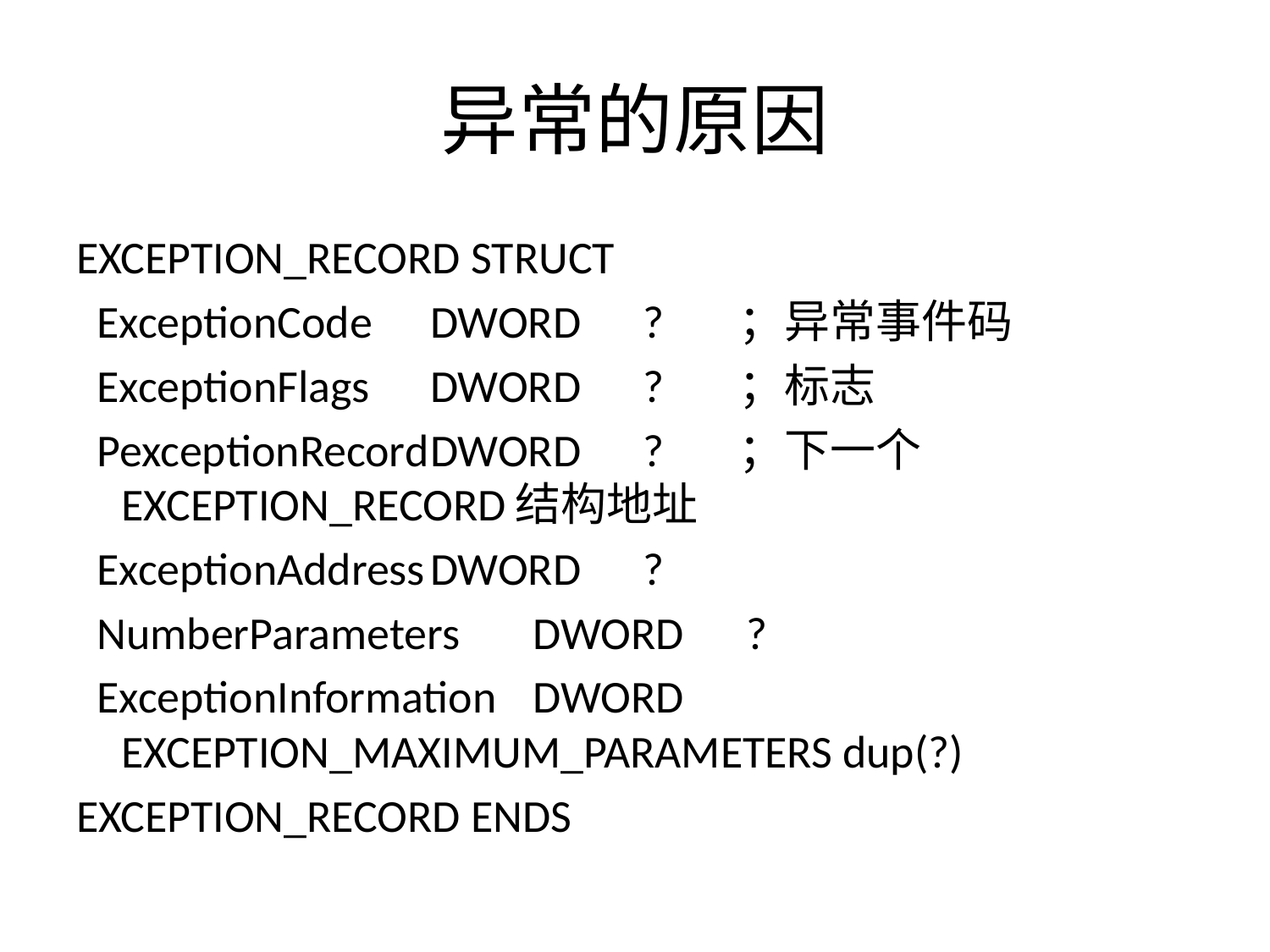

# 异常的原因
EXCEPTION_RECORD STRUCT
  ExceptionCode	DWORD      ?		；异常事件码
  ExceptionFlags	DWORD      ?		；标志
  PexceptionRecord		DWORD      ?		；下一个EXCEPTION_RECORD结构地址
  ExceptionAddress		DWORD      ?
  NumberParameters		DWORD      ?
  ExceptionInformation	DWORD EXCEPTION_MAXIMUM_PARAMETERS dup(?)
EXCEPTION_RECORD ENDS